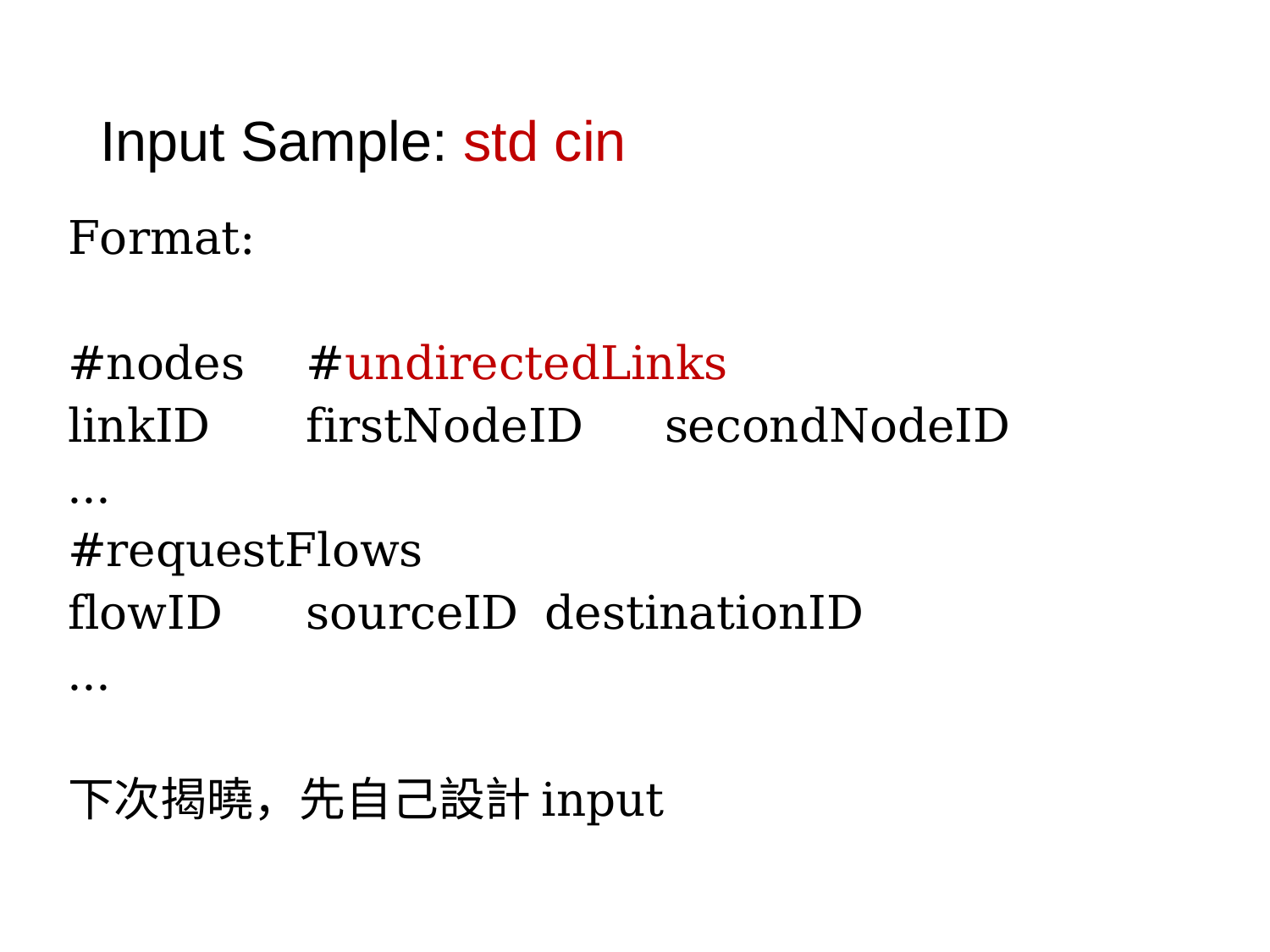

# Input Sample: std cin
Format:

#nodes	#undirectedLinks
linkID	firstNodeID	secondNodeID
…
#requestFlows
flowID	sourceID	destinationID
…

下次揭曉，先自己設計input